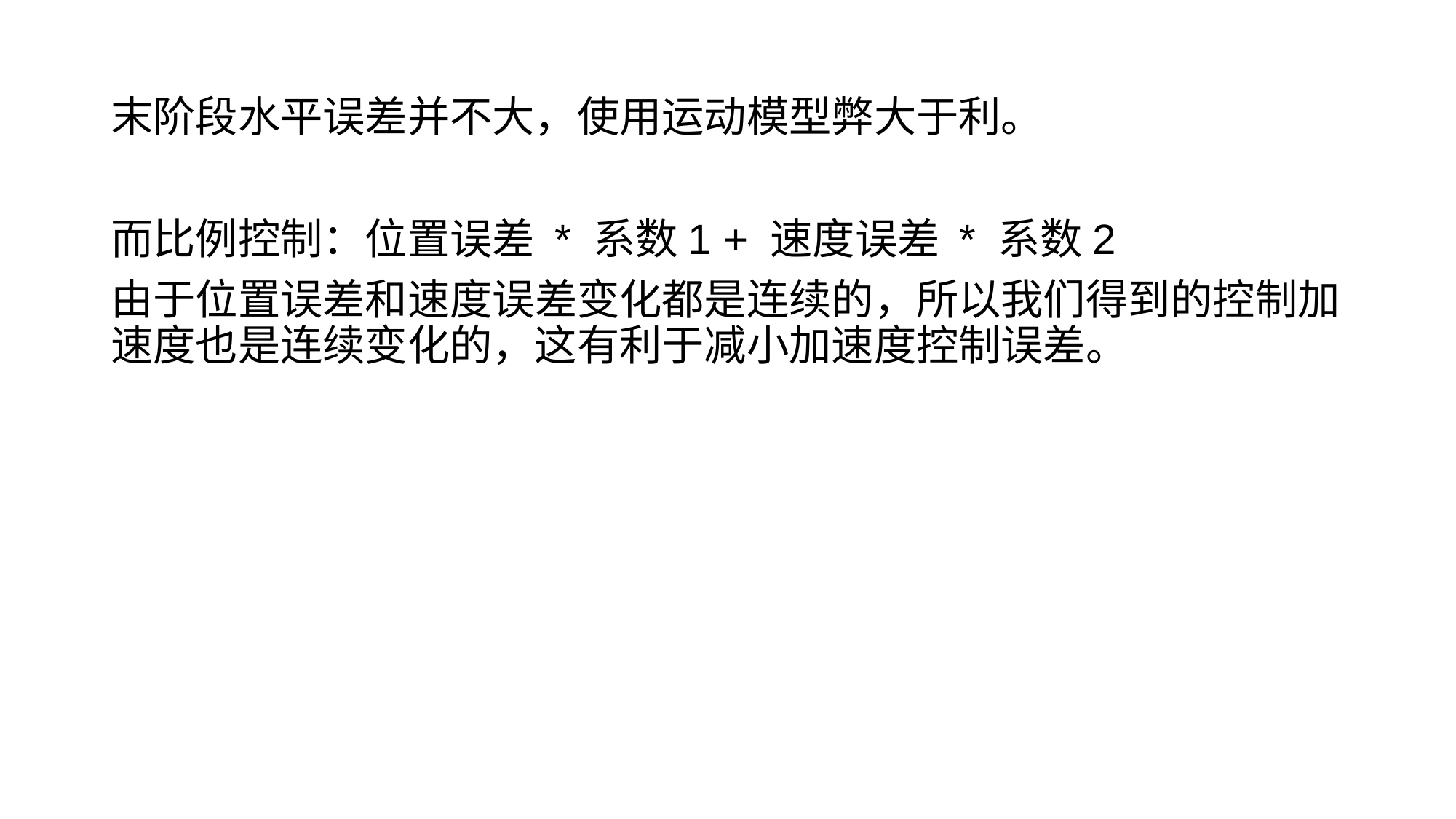

末阶段水平误差并不大，使用运动模型弊大于利。

而比例控制：位置误差 * 系数1 + 速度误差 * 系数2
由于位置误差和速度误差变化都是连续的，所以我们得到的控制加速度也是连续变化的，这有利于减小加速度控制误差。